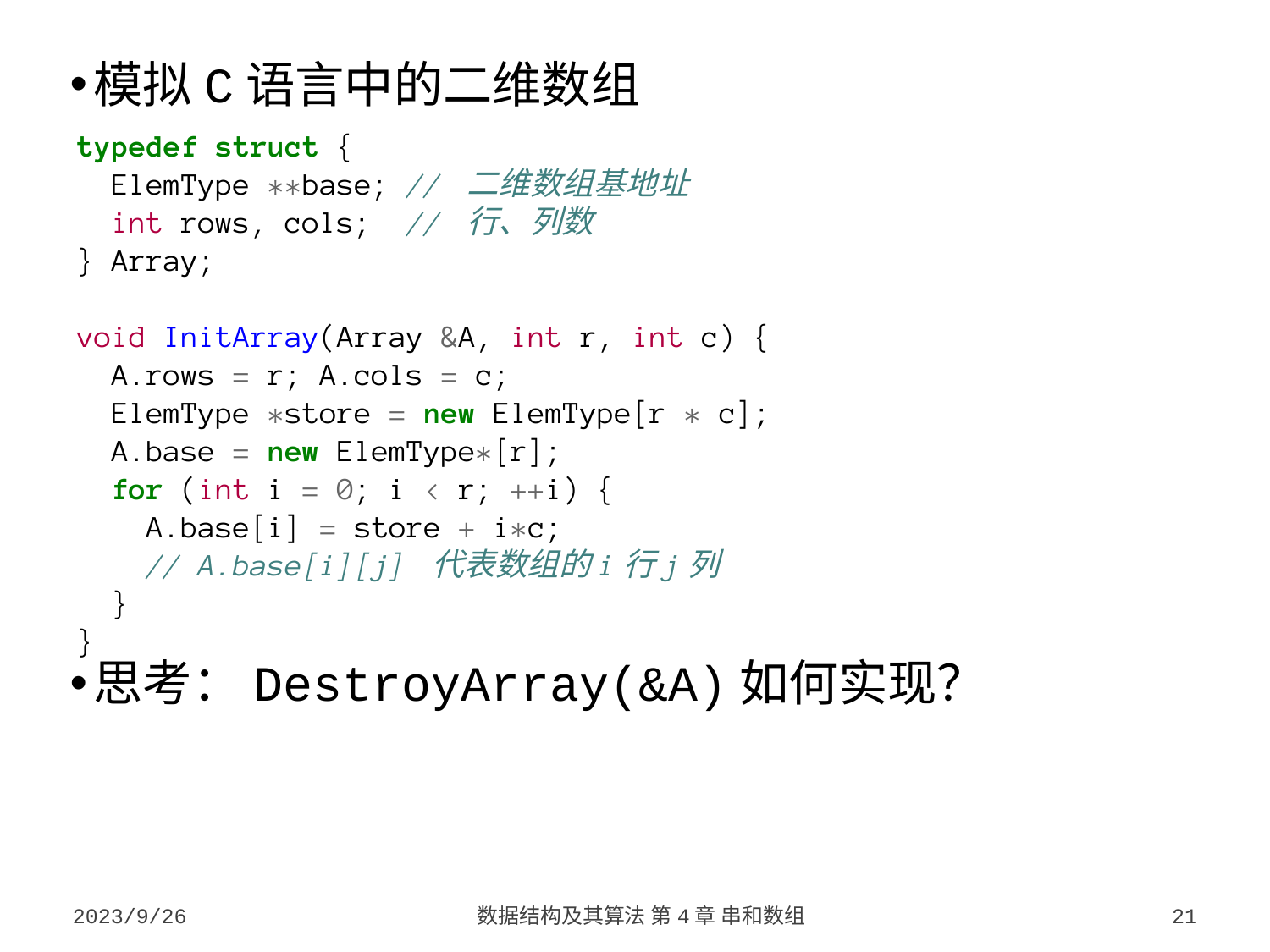

模拟C语言中的二维数组

思考：DestroyArray(&A)如何实现？
typedef struct {
  ElemType **base; // 二维数组基地址
  int rows, cols;  // 行、列数
} Array;

void InitArray(Array &A, int r, int c) {
  A.rows = r; A.cols = c;
  ElemType *store = new ElemType[r * c];
  A.base = new ElemType*[r];
  for (int i = 0; i < r; ++i) {
    A.base[i] = store + i*c;
    // A.base[i][j] 代表数组的i行j列
  }
}
2023/9/26
数据结构及其算法 第4章 串和数组
21